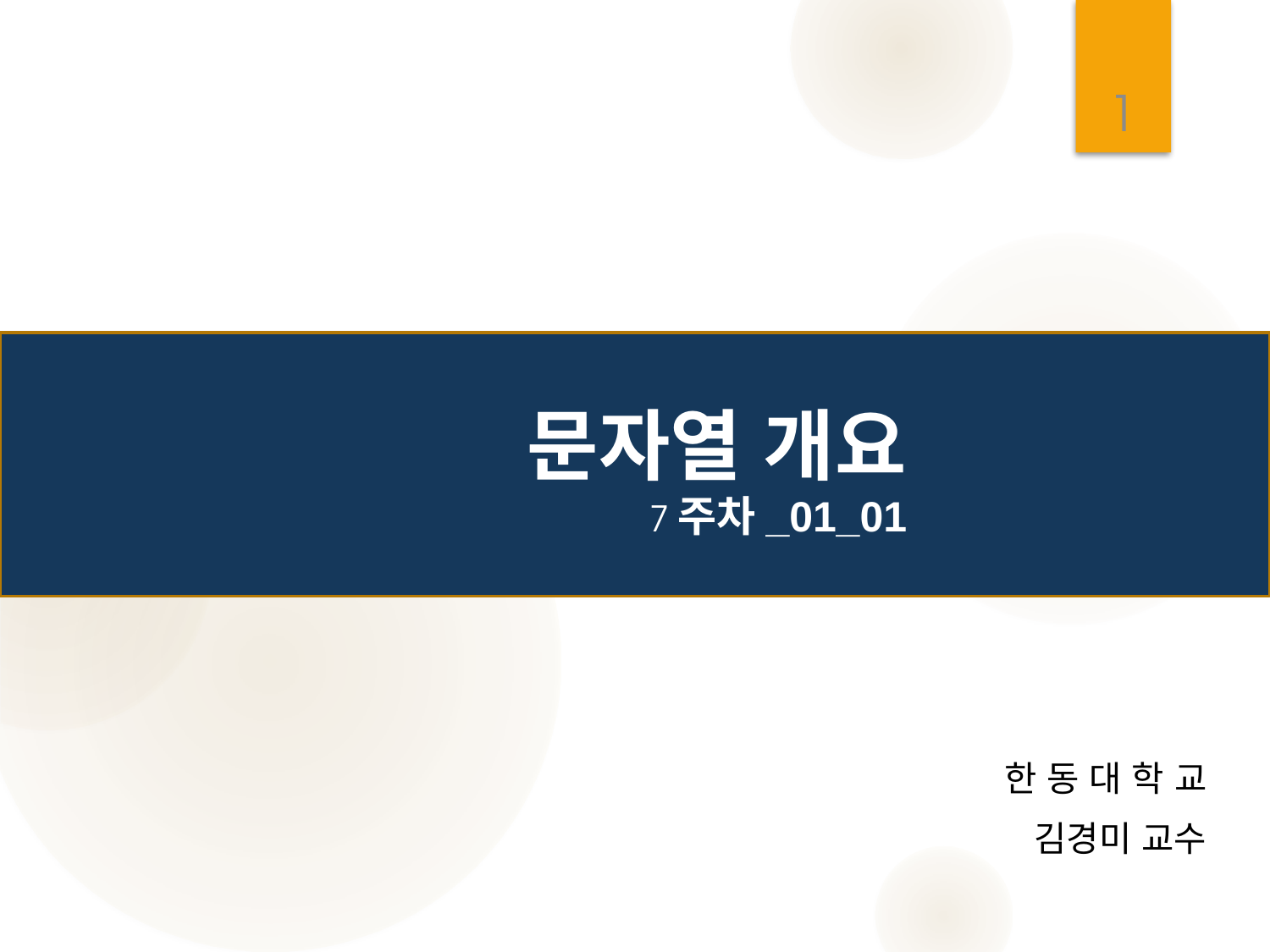

1

# 문자열 개요 7주차_01_01
한 동 대 학 교
 김경미 교수